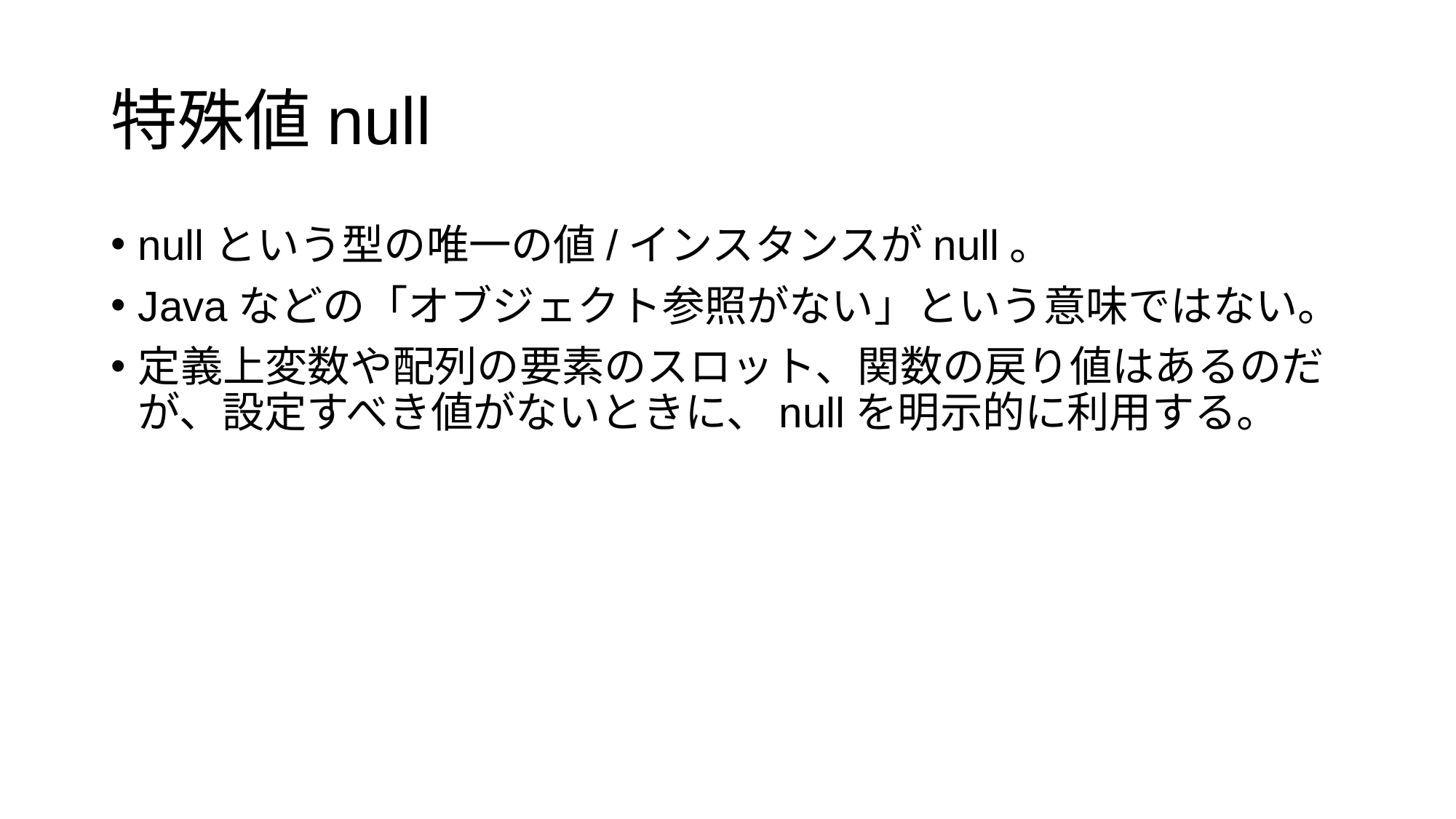

# 特殊値null
nullという型の唯一の値/インスタンスがnull。
Javaなどの「オブジェクト参照がない」という意味ではない。
定義上変数や配列の要素のスロット、関数の戻り値はあるのだが、設定すべき値がないときに、nullを明示的に利用する。